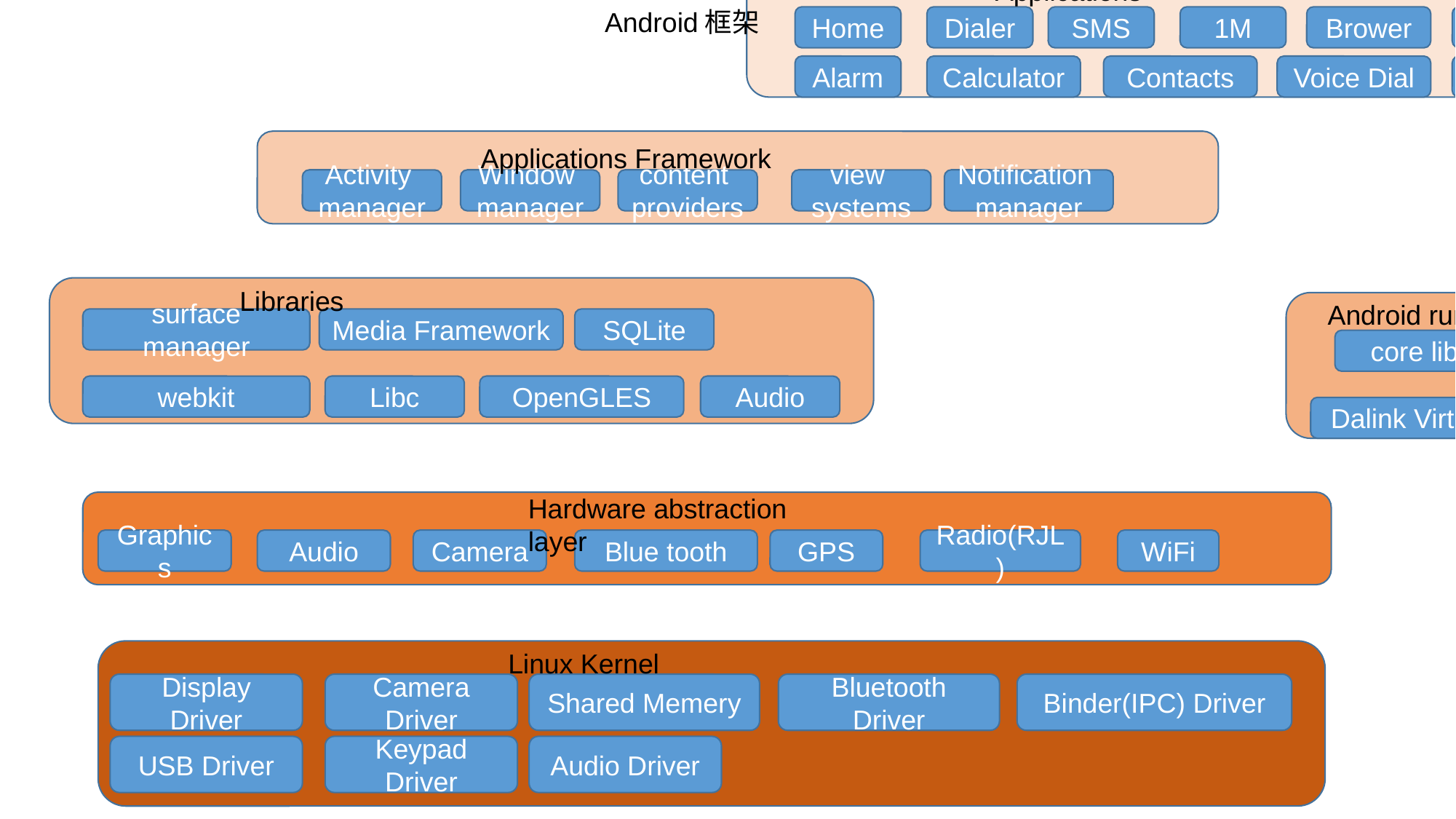

Android框架

Applications
Home
Dialer
SMS
1M
Brower
Camera
Alarm
Calculator
Contacts
Voice Dial
Email

Applications Framework
Activity
manager
Window
manager
content
providers
view
systems
Notification
manager

Libraries

Android runtime
surface manager
Media Framework
SQLite
core libraries
webkit
Libc
OpenGLES
Audio
Dalink Virtual Machine
Hardware abstraction layer

Graphics
Audio
Camera
Blue tooth
GPS
Radio(RJL)
WiFi

Linux Kernel
Display Driver
Camera Driver
Shared Memery
Bluetooth Driver
Binder(IPC) Driver
USB Driver
Keypad Driver
Audio Driver
Hardware Device
Android Device